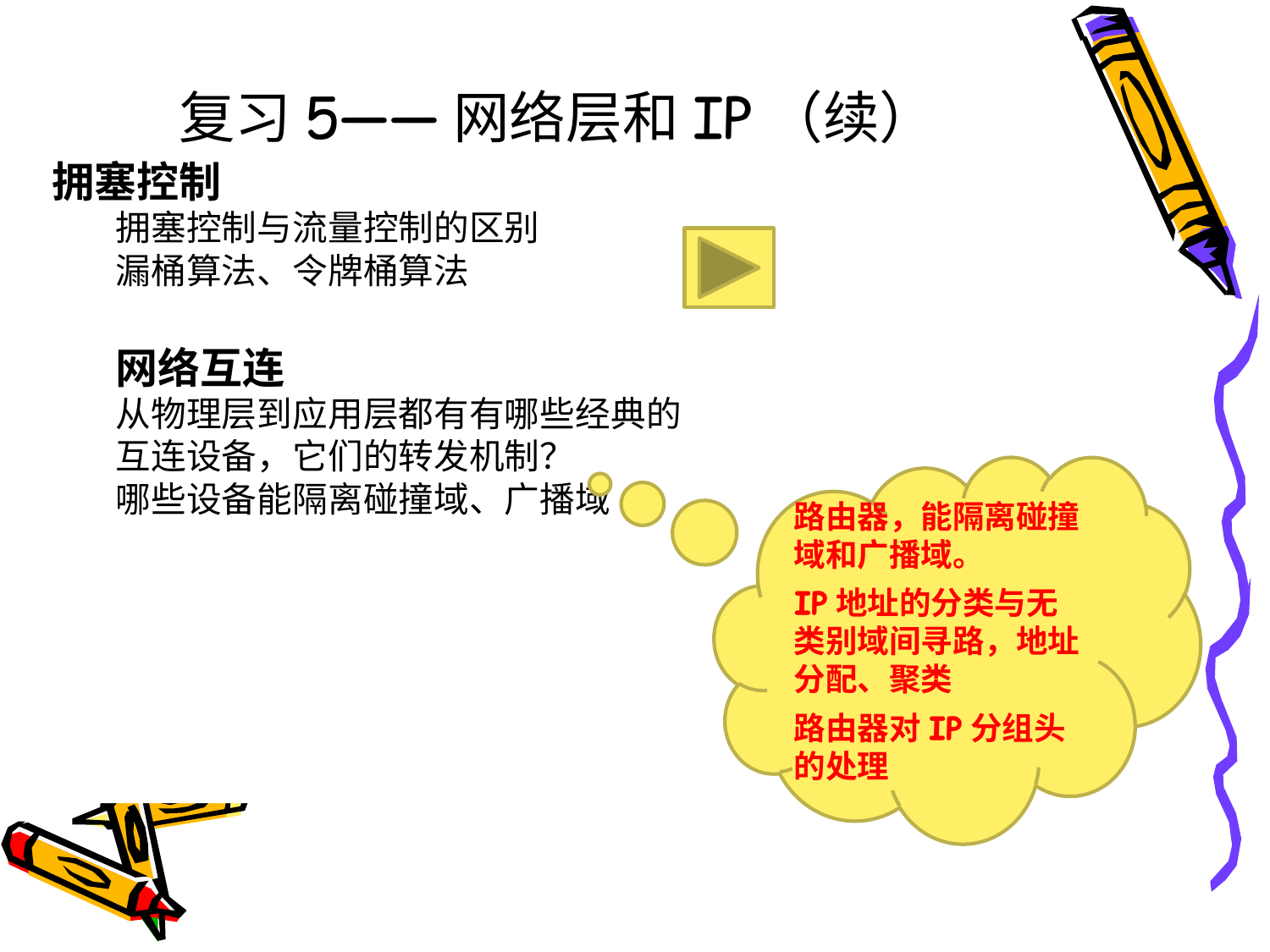

# 复习5——网络层和IP（续）
拥塞控制
拥塞控制与流量控制的区别
漏桶算法、令牌桶算法

网络互连
从物理层到应用层都有有哪些经典的互连设备，它们的转发机制？
哪些设备能隔离碰撞域、广播域

路由器，能隔离碰撞域和广播域。
IP地址的分类与无类别域间寻路，地址分配、聚类
路由器对IP分组头的处理